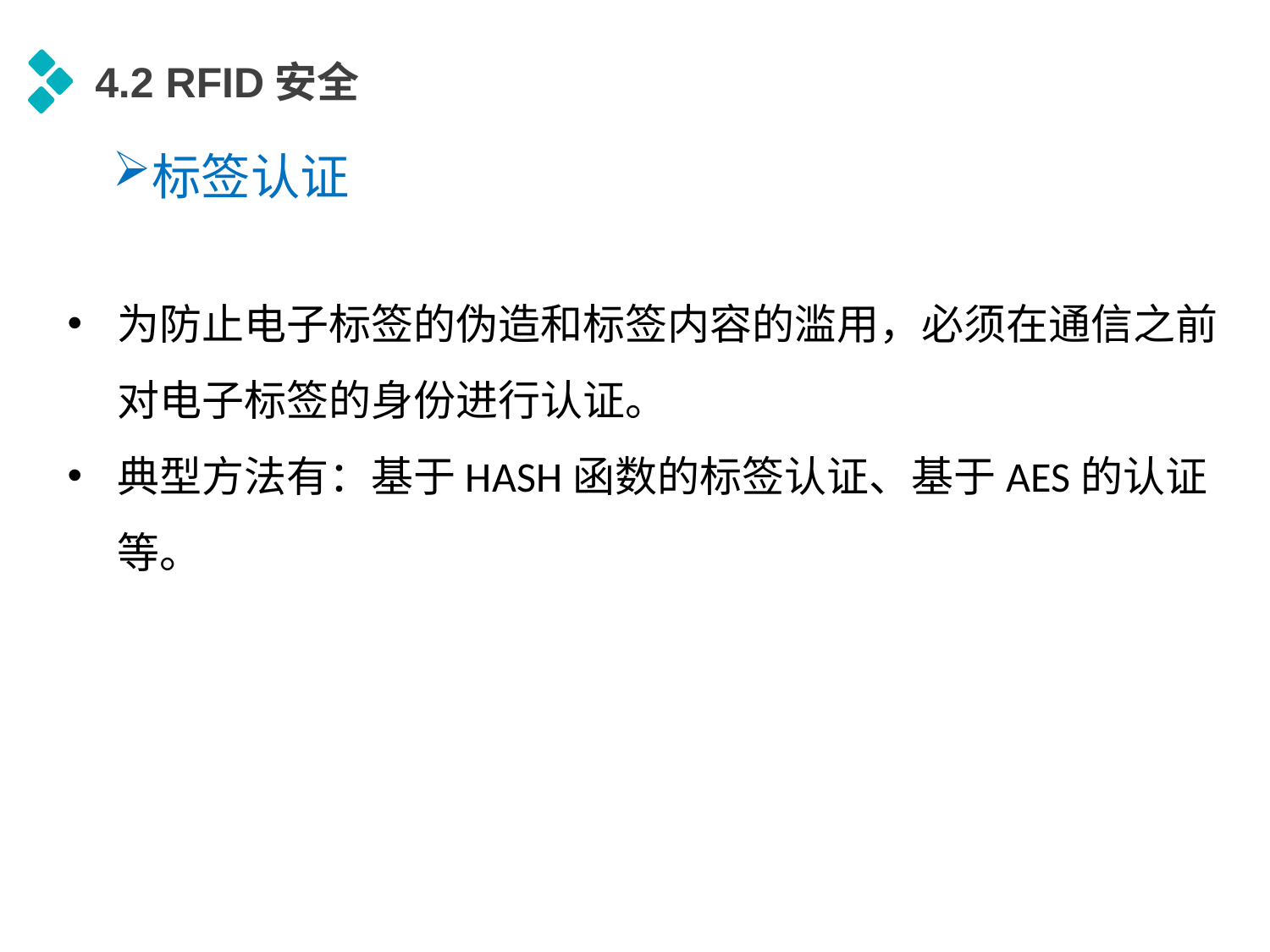

4.2 RFID安全

标签认证
为防止电子标签的伪造和标签内容的滥用，必须在通信之前对电子标签的身份进行认证。
典型方法有：基于HASH函数的标签认证、基于AES的认证等。